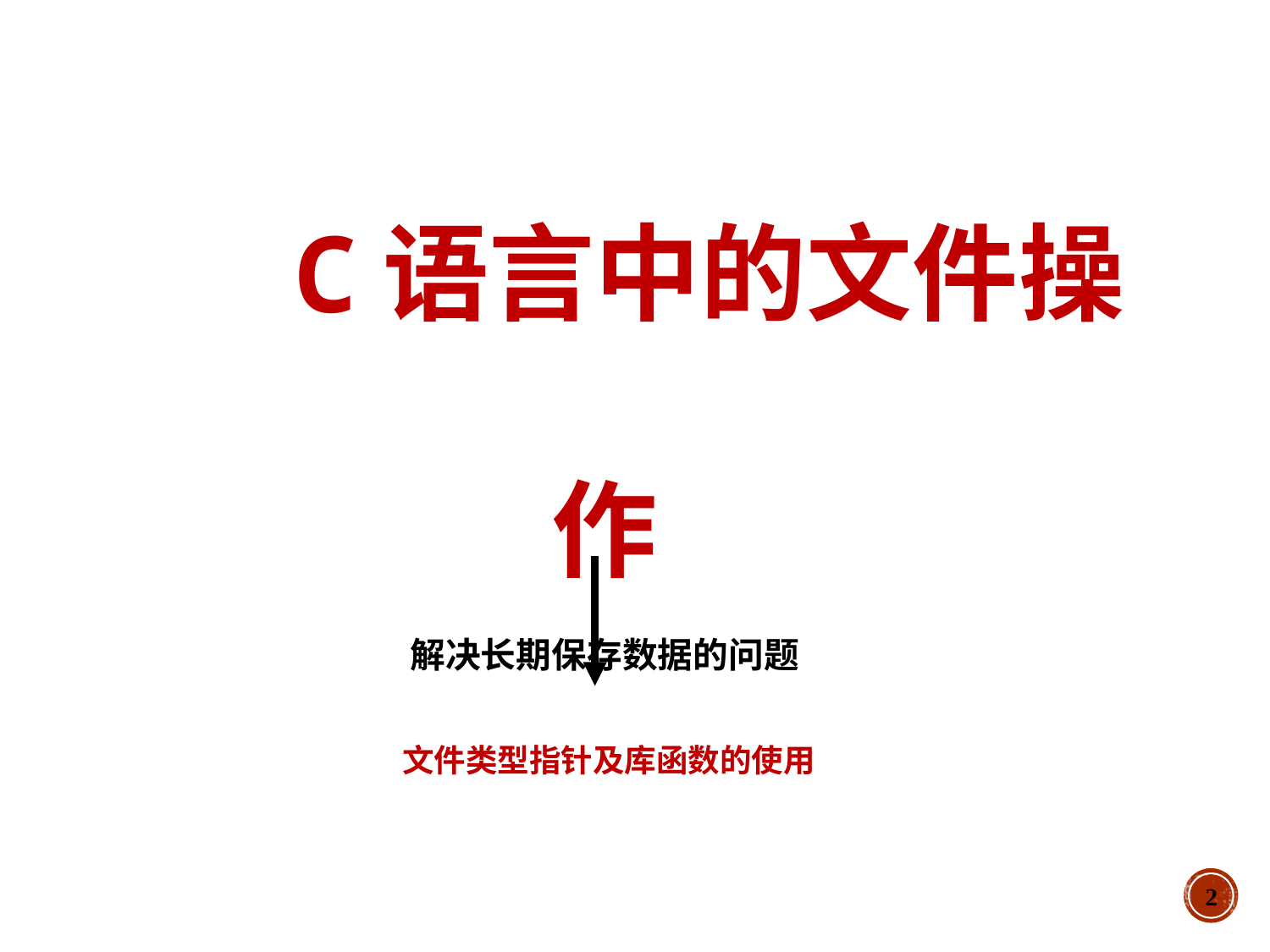

C语言中的文件操作
解决长期保存数据的问题
文件类型指针及库函数的使用
2